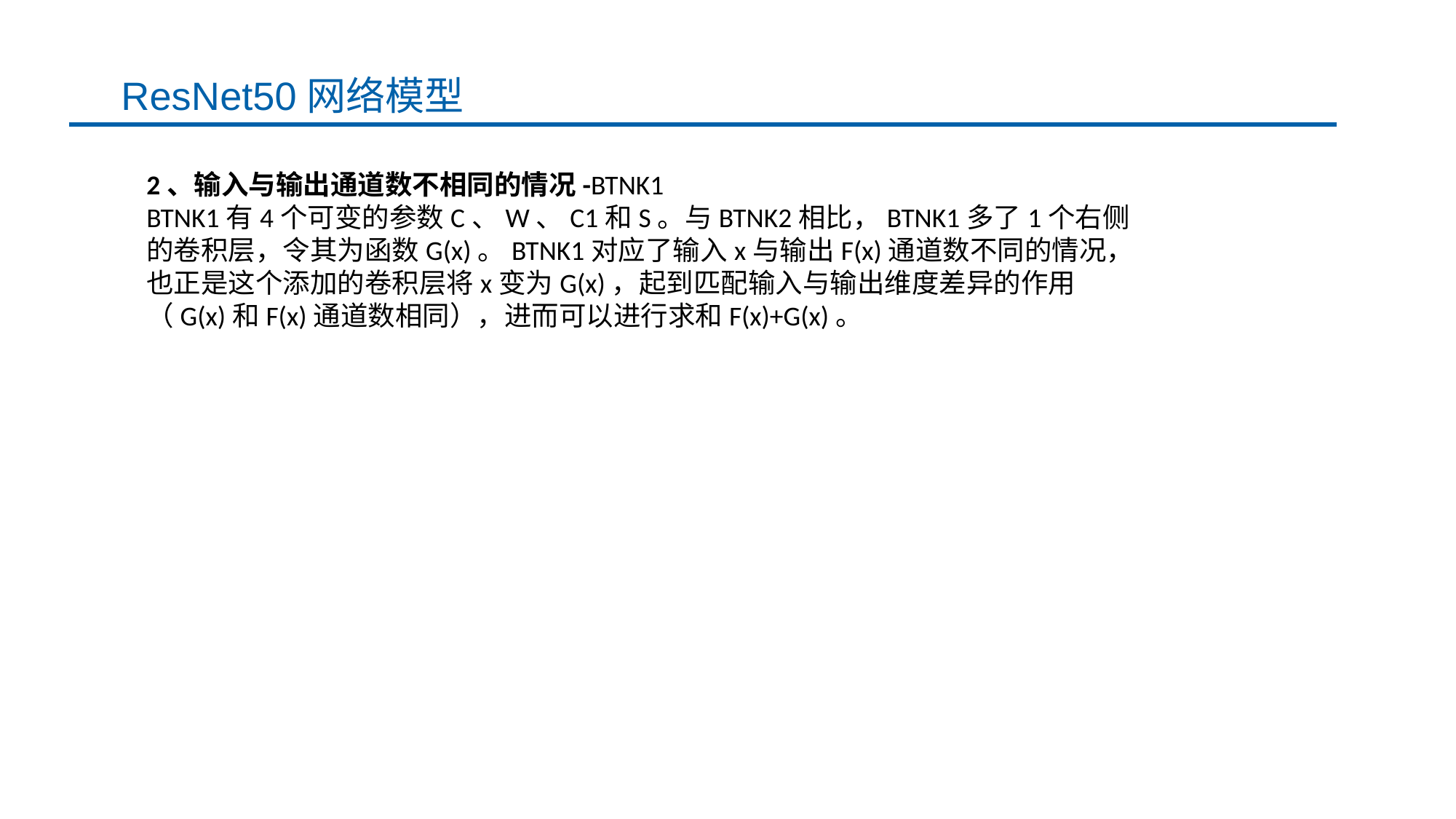

ResNet50网络模型
2、输入与输出通道数不相同的情况-BTNK1
BTNK1有4个可变的参数C、W、C1和S。与BTNK2相比，BTNK1多了1个右侧的卷积层，令其为函数G(x)。BTNK1对应了输入x与输出F(x)通道数不同的情况，也正是这个添加的卷积层将x变为G(x)，起到匹配输入与输出维度差异的作用（G(x)和F(x)通道数相同），进而可以进行求和F(x)+G(x)。